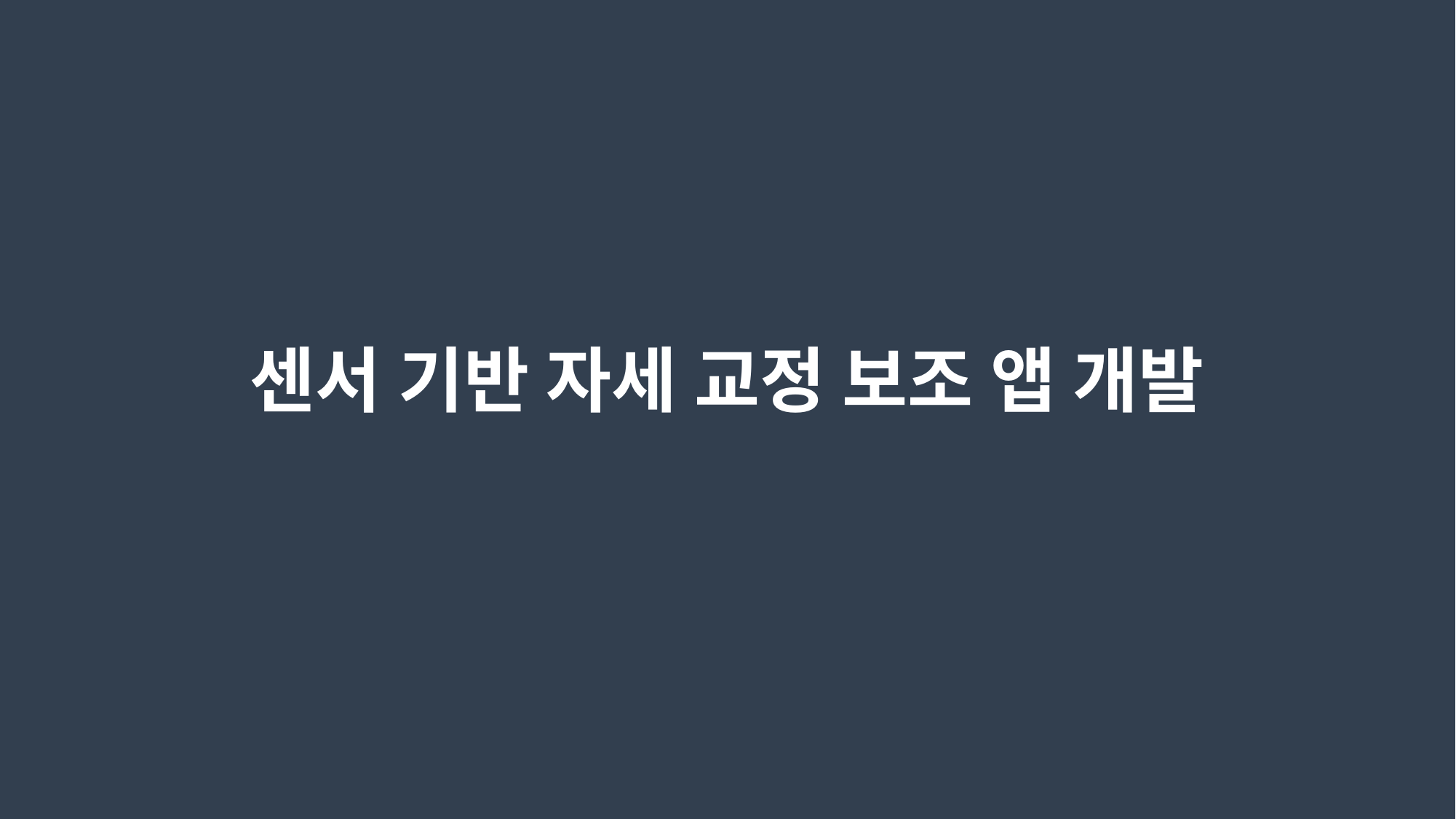

센서 기반 자세 교정 보조 앱 개발